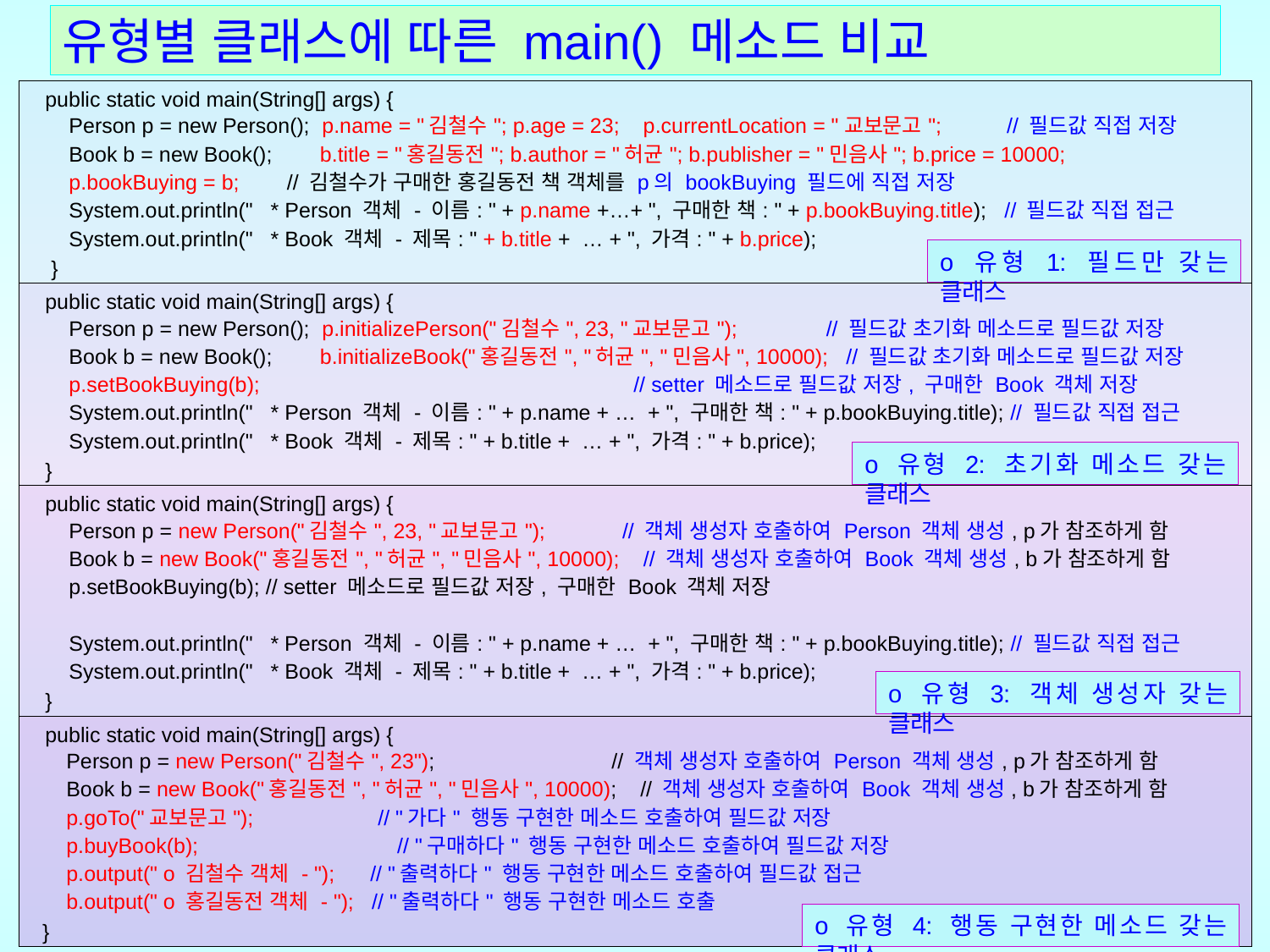

# 유형별 클래스에 따른 main() 메소드 비교
| public static void main(String[] args) { Person p = new Person(); p.name = "김철수"; p.age = 23; p.currentLocation = "교보문고"; // 필드값 직접 저장 Book b = new Book(); b.title = "홍길동전"; b.author = "허균"; b.publisher = "민음사"; b.price = 10000; p.bookBuying = b; // 김철수가 구매한 홍길동전 책 객체를 p의 bookBuying 필드에 직접 저장 System.out.println(" \* Person 객체 - 이름: " + p.name +…+ ", 구매한 책: " + p.bookBuying.title); // 필드값 직접 접근 System.out.println(" \* Book 객체 - 제목: " + b.title + … + ", 가격: " + b.price); } |
| --- |
| public static void main(String[] args) { Person p = new Person(); p.initializePerson("김철수", 23, "교보문고"); // 필드값 초기화 메소드로 필드값 저장 Book b = new Book(); b.initializeBook("홍길동전", "허균", "민음사", 10000); // 필드값 초기화 메소드로 필드값 저장 p.setBookBuying(b); // setter 메소드로 필드값 저장, 구매한 Book 객체 저장 System.out.println(" \* Person 객체 - 이름: " + p.name + … + ", 구매한 책: " + p.bookBuying.title); // 필드값 직접 접근 System.out.println(" \* Book 객체 - 제목: " + b.title + … + ", 가격: " + b.price); } |
| public static void main(String[] args) { Person p = new Person("김철수", 23, "교보문고"); // 객체 생성자 호출하여 Person 객체 생성, p가 참조하게 함 Book b = new Book("홍길동전", "허균", "민음사", 10000); // 객체 생성자 호출하여 Book 객체 생성, b가 참조하게 함 p.setBookBuying(b); // setter 메소드로 필드값 저장, 구매한 Book 객체 저장 System.out.println(" \* Person 객체 - 이름: " + p.name + … + ", 구매한 책: " + p.bookBuying.title); // 필드값 직접 접근 System.out.println(" \* Book 객체 - 제목: " + b.title + … + ", 가격: " + b.price); } |
| public static void main(String[] args) { Person p = new Person("김철수", 23"); // 객체 생성자 호출하여 Person 객체 생성, p가 참조하게 함 Book b = new Book("홍길동전", "허균", "민음사", 10000); // 객체 생성자 호출하여 Book 객체 생성, b가 참조하게 함 p.goTo("교보문고"); // "가다" 행동 구현한 메소드 호출하여 필드값 저장 p.buyBook(b); // "구매하다" 행동 구현한 메소드 호출하여 필드값 저장 p.output(" o 김철수 객체 - "); // "출력하다" 행동 구현한 메소드 호출하여 필드값 접근 b.output(" o 홍길동전 객체 - "); // "출력하다" 행동 구현한 메소드 호출 } |
o 유형 1: 필드만 갖는 클래스

o 유형 2: 초기화 메소드 갖는 클래스
o 유형 3: 객체 생성자 갖는 클래스
o 유형 4: 행동 구현한 메소드 갖는 클래스